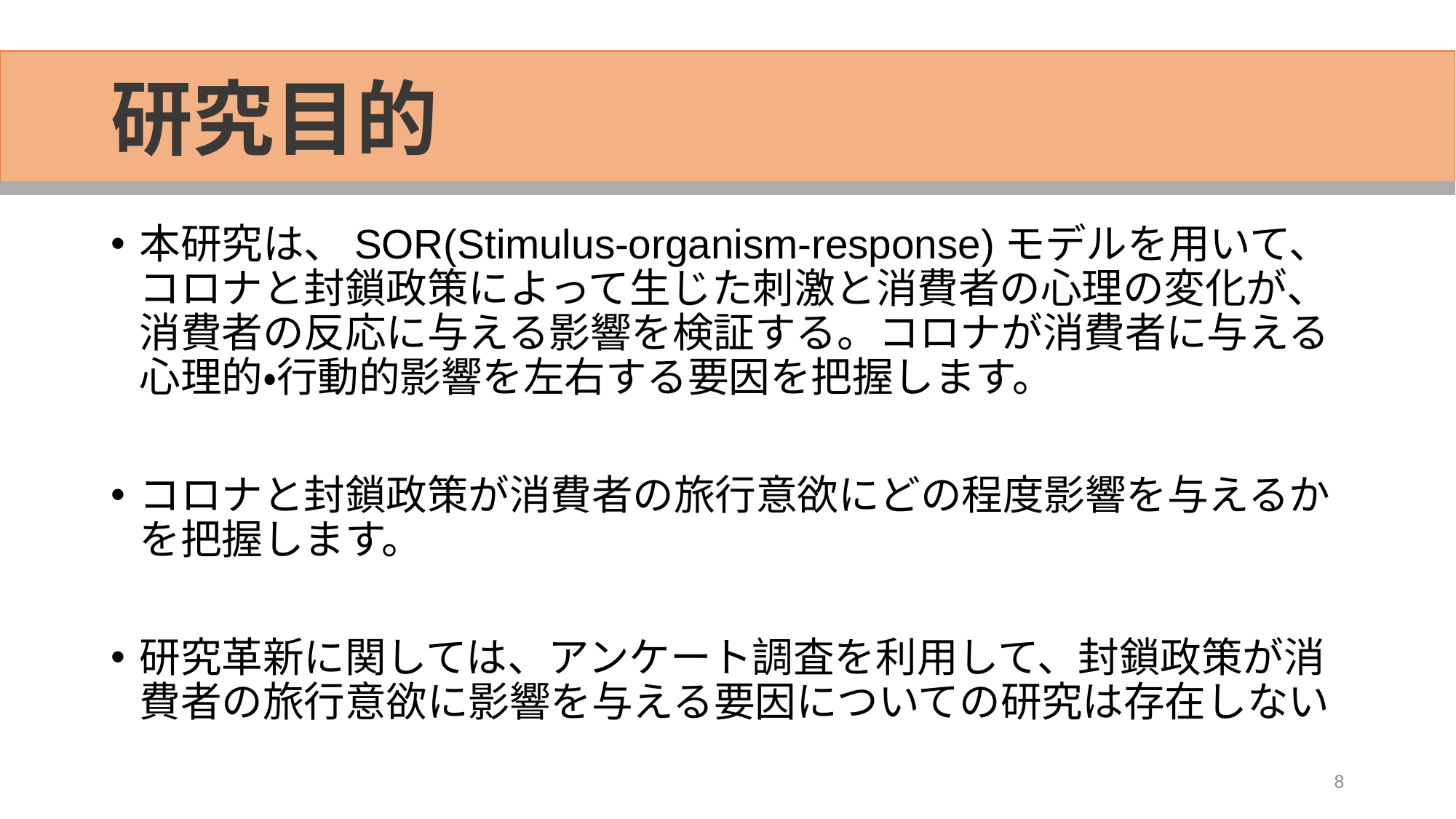

# 研究目的

本研究は、SOR(Stimulus-organism-response)モデルを用いて、コロナと封鎖政策によって生じた刺激と消費者の心理の変化が、消費者の反応に与える影響を検証する。コロナが消費者に与える心理的・行動的影響を左右する要因を把握します。

コロナと封鎖政策が消費者の旅行意欲にどの程度影響を与えるかを把握します。

研究革新に関しては、アンケート調査を利用して、封鎖政策が消費者の旅行意欲に影響を与える要因についての研究は存在しない

8